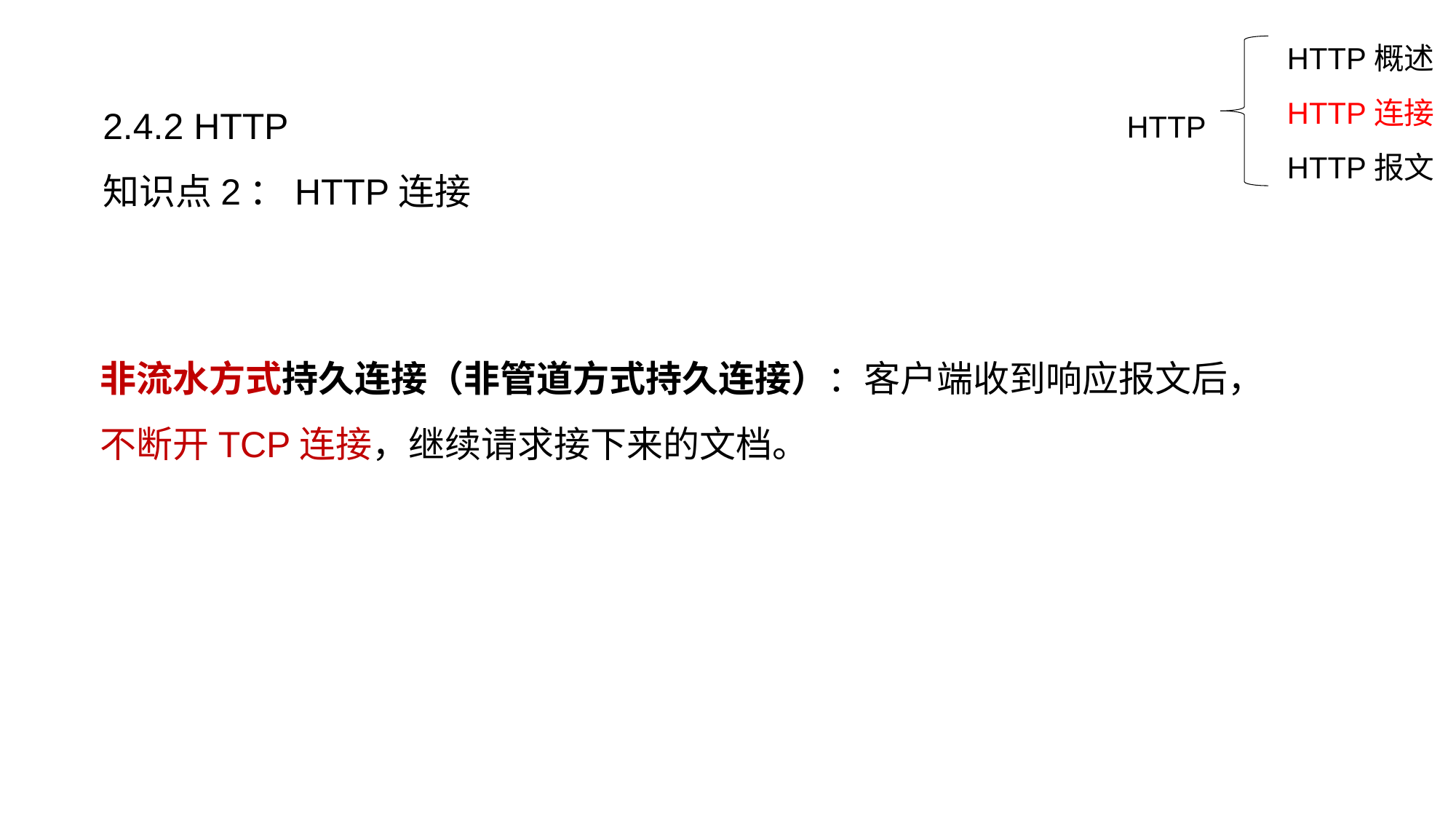

HTTP概述
HTTP连接
HTTP报文

2.4.2 HTTP
知识点2：HTTP连接
HTTP
非流水方式持久连接（非管道方式持久连接）：客户端收到响应报文后，不断开TCP连接，继续请求接下来的文档。